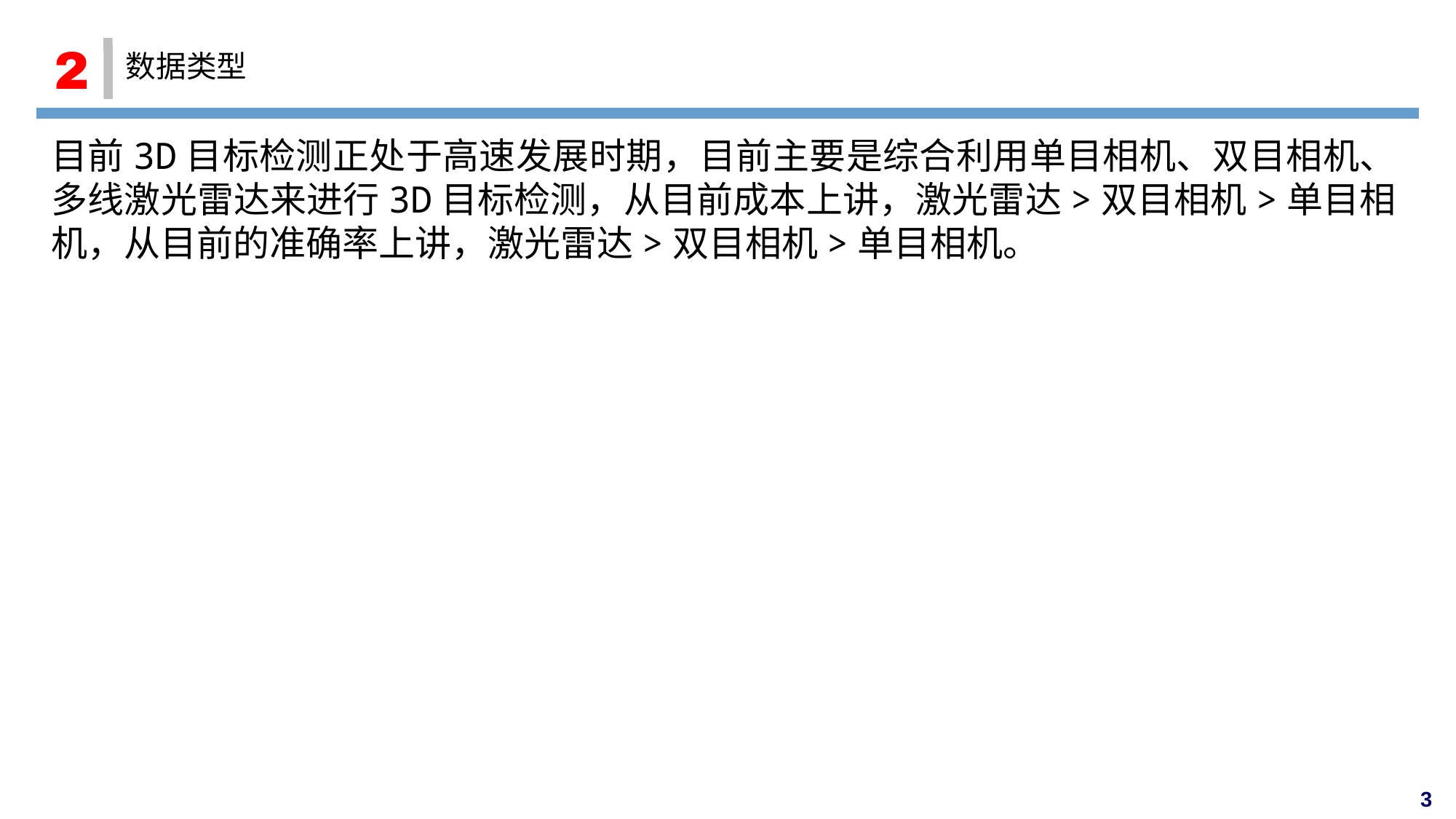

2

数据类型
目前3D目标检测正处于高速发展时期，目前主要是综合利用单目相机、双目相机、多线激光雷达来进行3D目标检测，从目前成本上讲，激光雷达>双目相机>单目相机，从目前的准确率上讲，激光雷达>双目相机>单目相机。
3